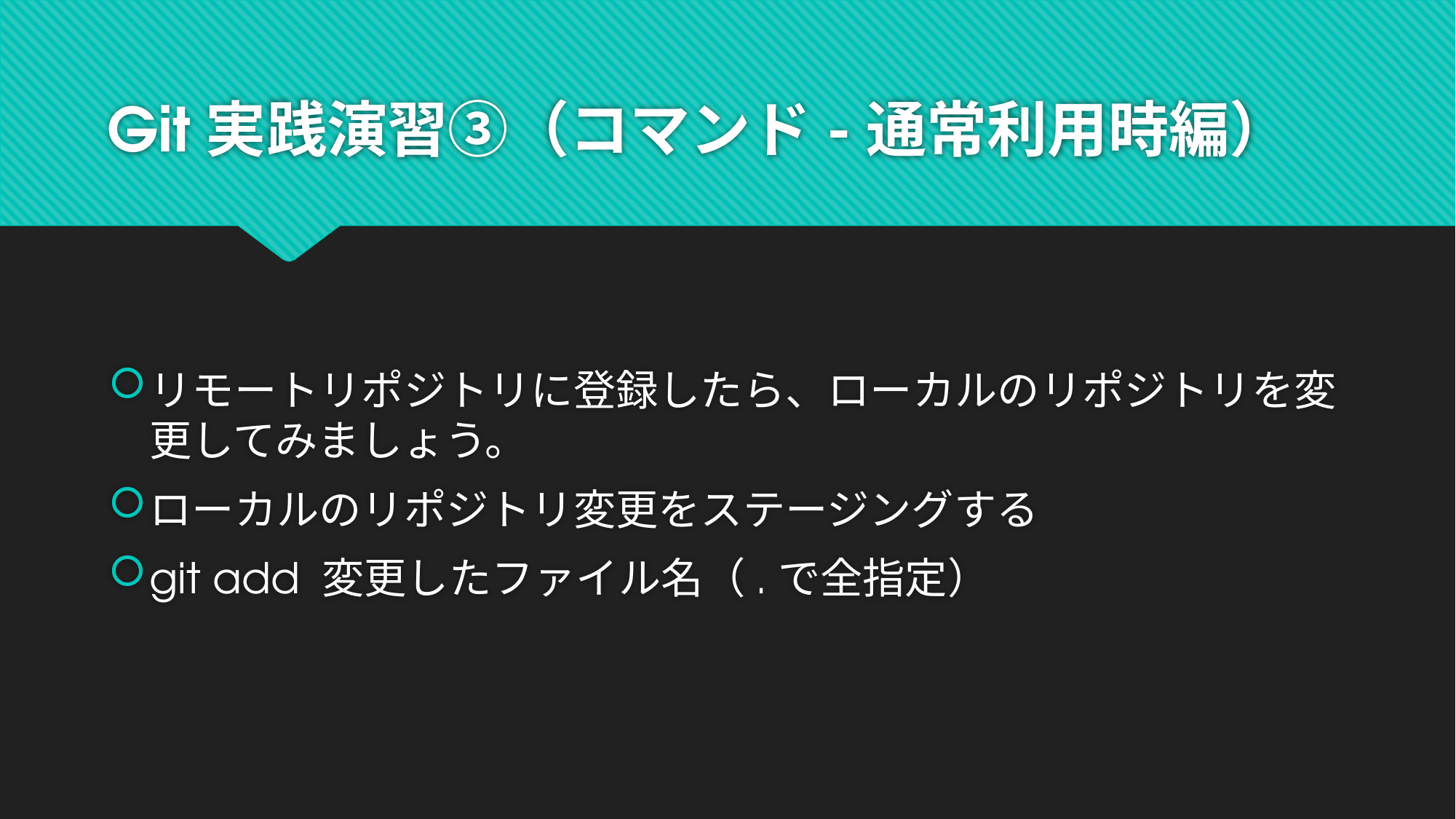

# Git実践演習③（コマンド-通常利用時編）
リモートリポジトリに登録したら、ローカルのリポジトリを変更してみましょう。
ローカルのリポジトリ変更をステージングする
git add 変更したファイル名（.で全指定）